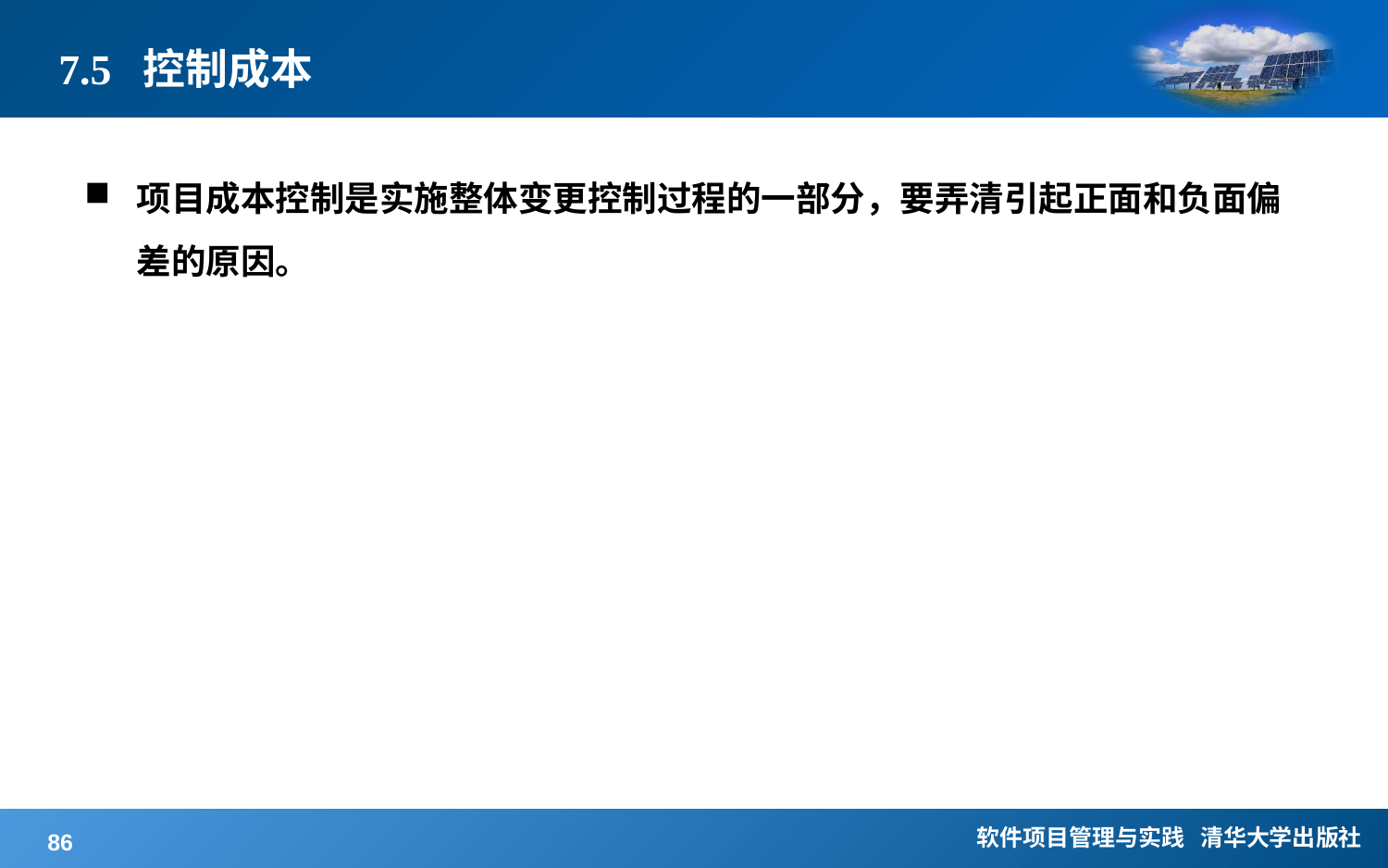

# 7.5  控制成本
项目成本控制是实施整体变更控制过程的一部分，要弄清引起正面和负面偏差的原因。